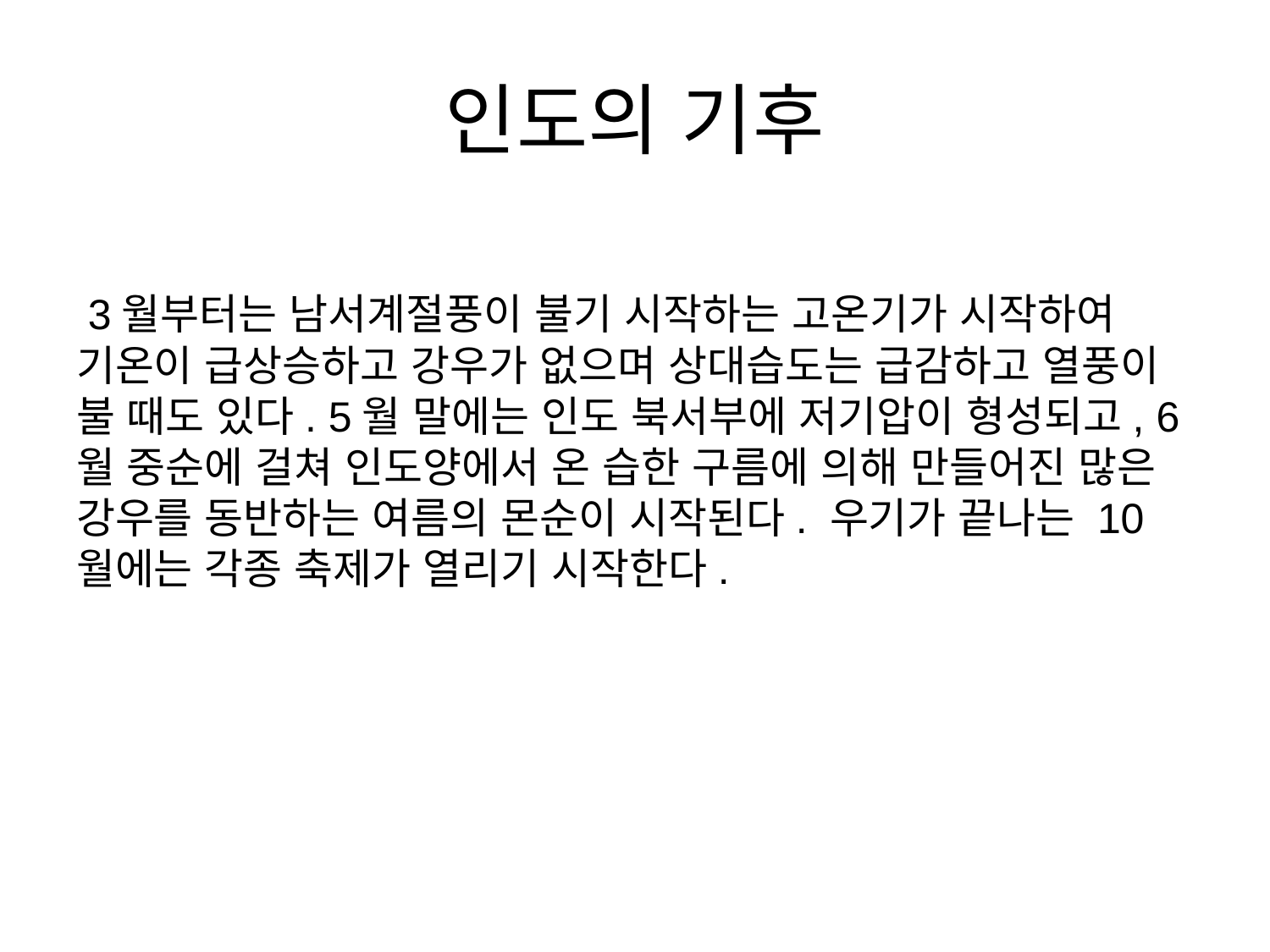

# 인도의 기후

 3월부터는 남서계절풍이 불기 시작하는 고온기가 시작하여 기온이 급상승하고 강우가 없으며 상대습도는 급감하고 열풍이 불 때도 있다. 5월 말에는 인도 북서부에 저기압이 형성되고, 6월 중순에 걸쳐 인도양에서 온 습한 구름에 의해 만들어진 많은 강우를 동반하는 여름의 몬순이 시작된다. 우기가 끝나는 10월에는 각종 축제가 열리기 시작한다.